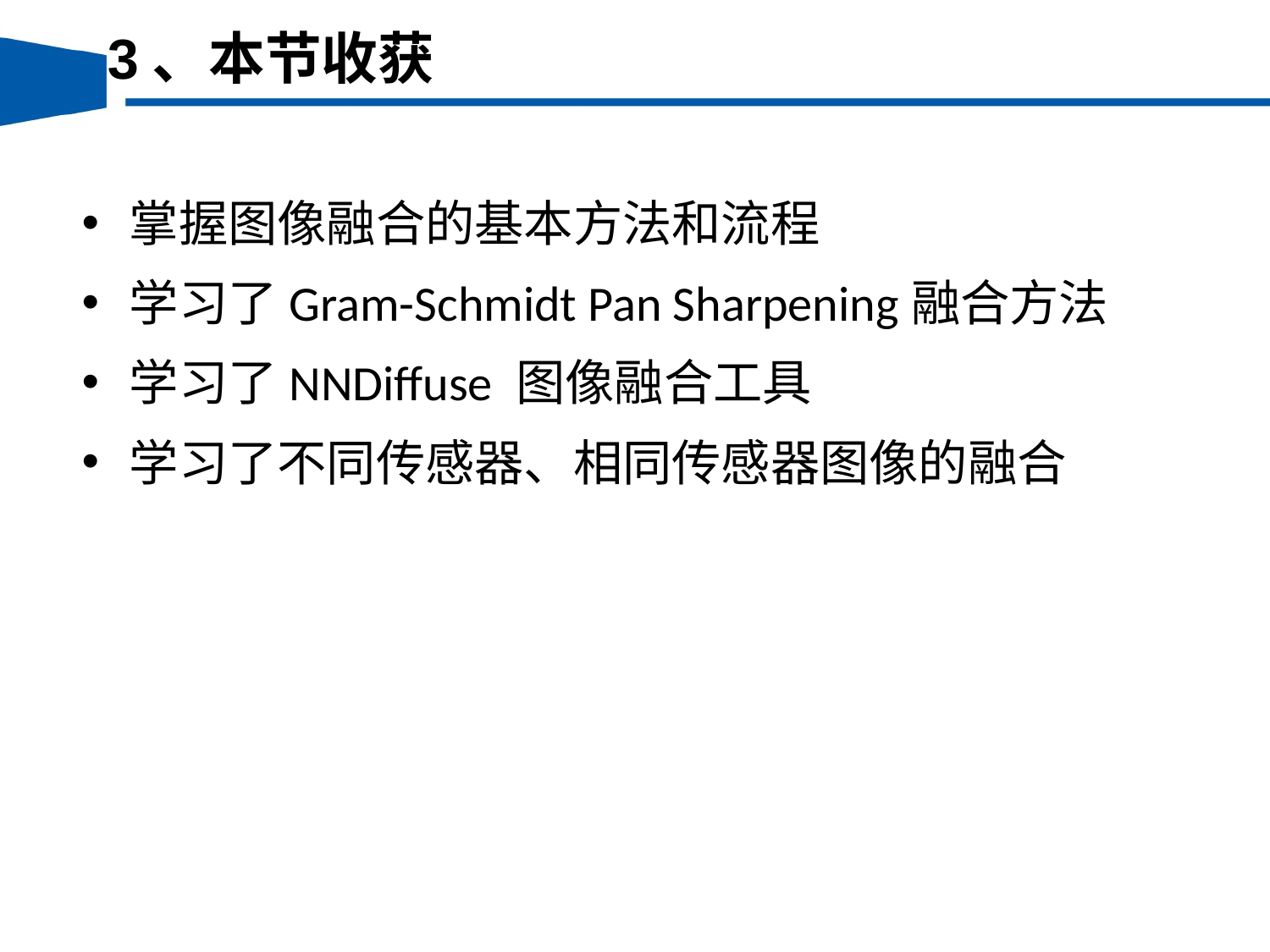

3、本节收获
掌握图像融合的基本方法和流程
学习了Gram-Schmidt Pan Sharpening融合方法
学习了NNDiffuse 图像融合工具
学习了不同传感器、相同传感器图像的融合